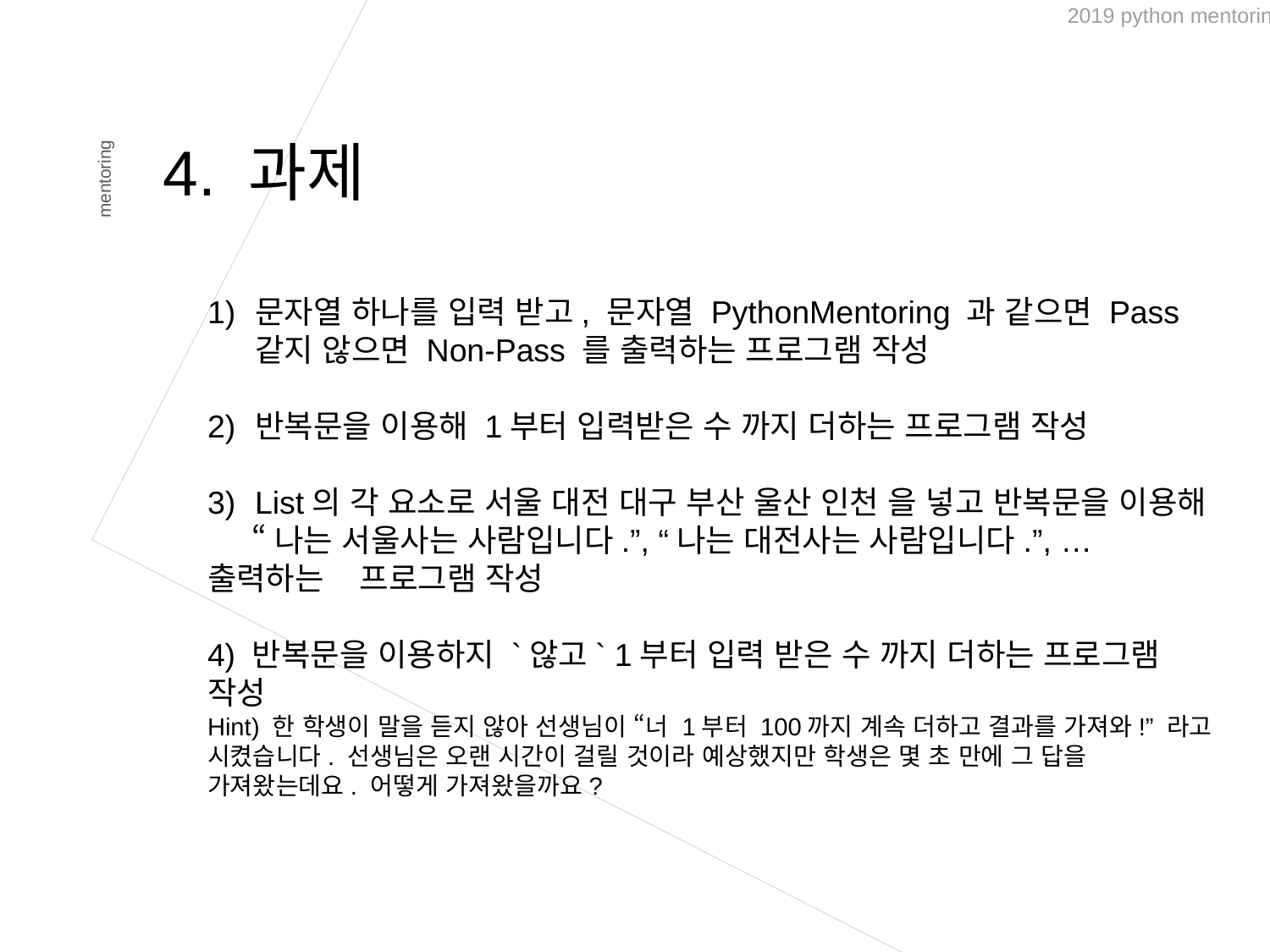

2019 python mentoring
 mentoring
4. 과제
문자열 하나를 입력 받고, 문자열 PythonMentoring 과 같으면 Pass 같지 않으면 Non-Pass 를 출력하는 프로그램 작성

반복문을 이용해 1부터 입력받은 수 까지 더하는 프로그램 작성

List의 각 요소로 서울 대전 대구 부산 울산 인천 을 넣고 반복문을 이용해
     “나는 서울사는 사람입니다.”, “나는 대전사는 사람입니다.”, … 출력하는    프로그램 작성

4) 반복문을 이용하지 `않고` 1부터 입력 받은 수 까지 더하는 프로그램 작성
Hint) 한 학생이 말을 듣지 않아 선생님이 “너 1부터 100까지 계속 더하고 결과를 가져와!” 라고 시켰습니다. 선생님은 오랜 시간이 걸릴 것이라 예상했지만 학생은 몇 초 만에 그 답을 가져왔는데요. 어떻게 가져왔을까요?